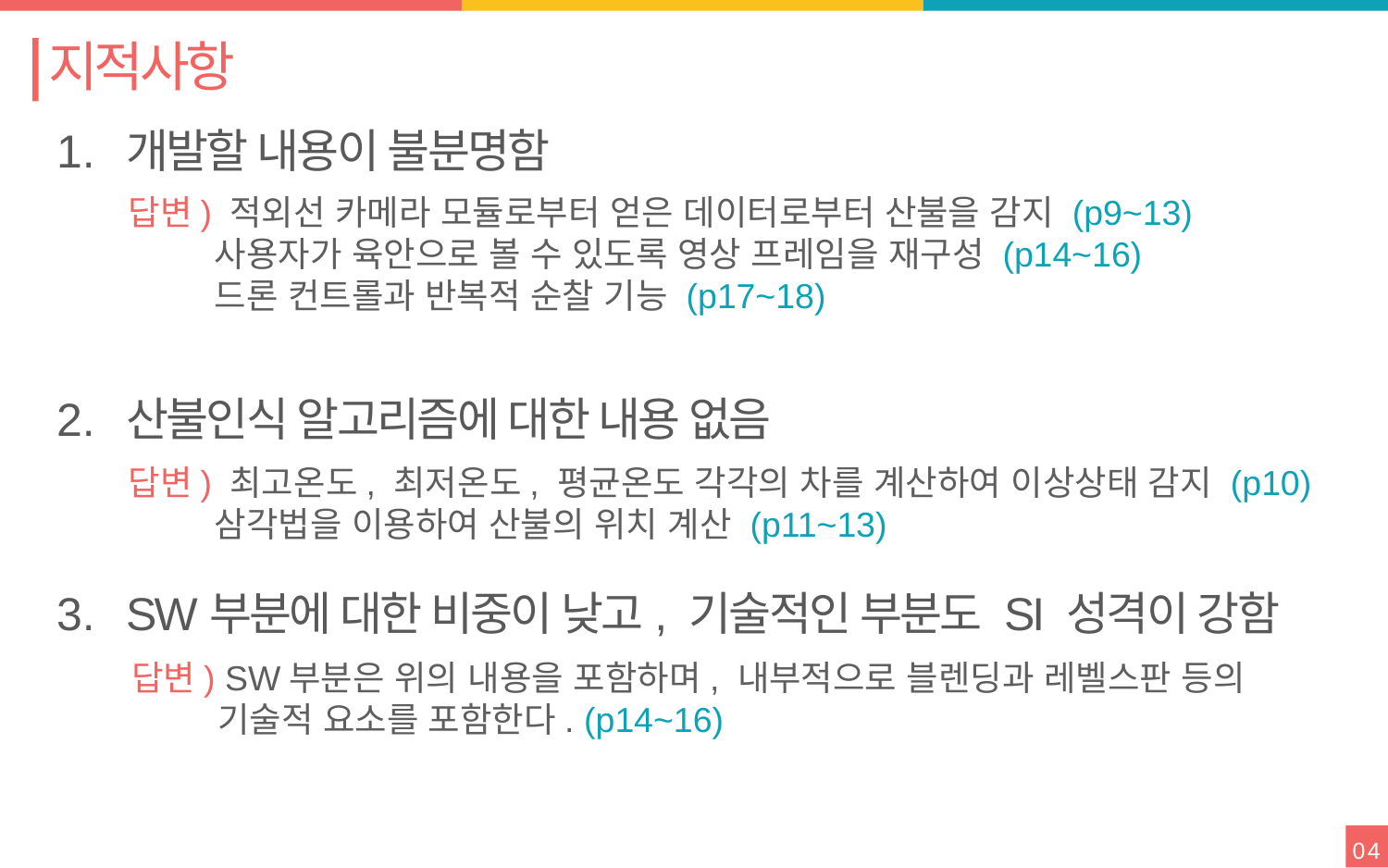

지적사항

프레젠테이션 제목을 입력하세요
개발할 내용이 불분명함

산불인식 알고리즘에 대한 내용 없음

SW부분에 대한 비중이 낮고, 기술적인 부분도 SI 성격이 강함

답변) 적외선 카메라 모듈로부터 얻은 데이터로부터 산불을 감지 (p9~13)
        사용자가 육안으로 볼 수 있도록 영상 프레임을 재구성 (p14~16)
        드론 컨트롤과 반복적 순찰 기능 (p17~18)
답변) 최고온도, 최저온도, 평균온도 각각의 차를 계산하여 이상상태 감지 (p10)
        삼각법을 이용하여 산불의 위치 계산 (p11~13)
답변) SW부분은 위의 내용을 포함하며, 내부적으로 블렌딩과 레벨스판 등의
        기술적 요소를 포함한다. (p14~16)
4
0